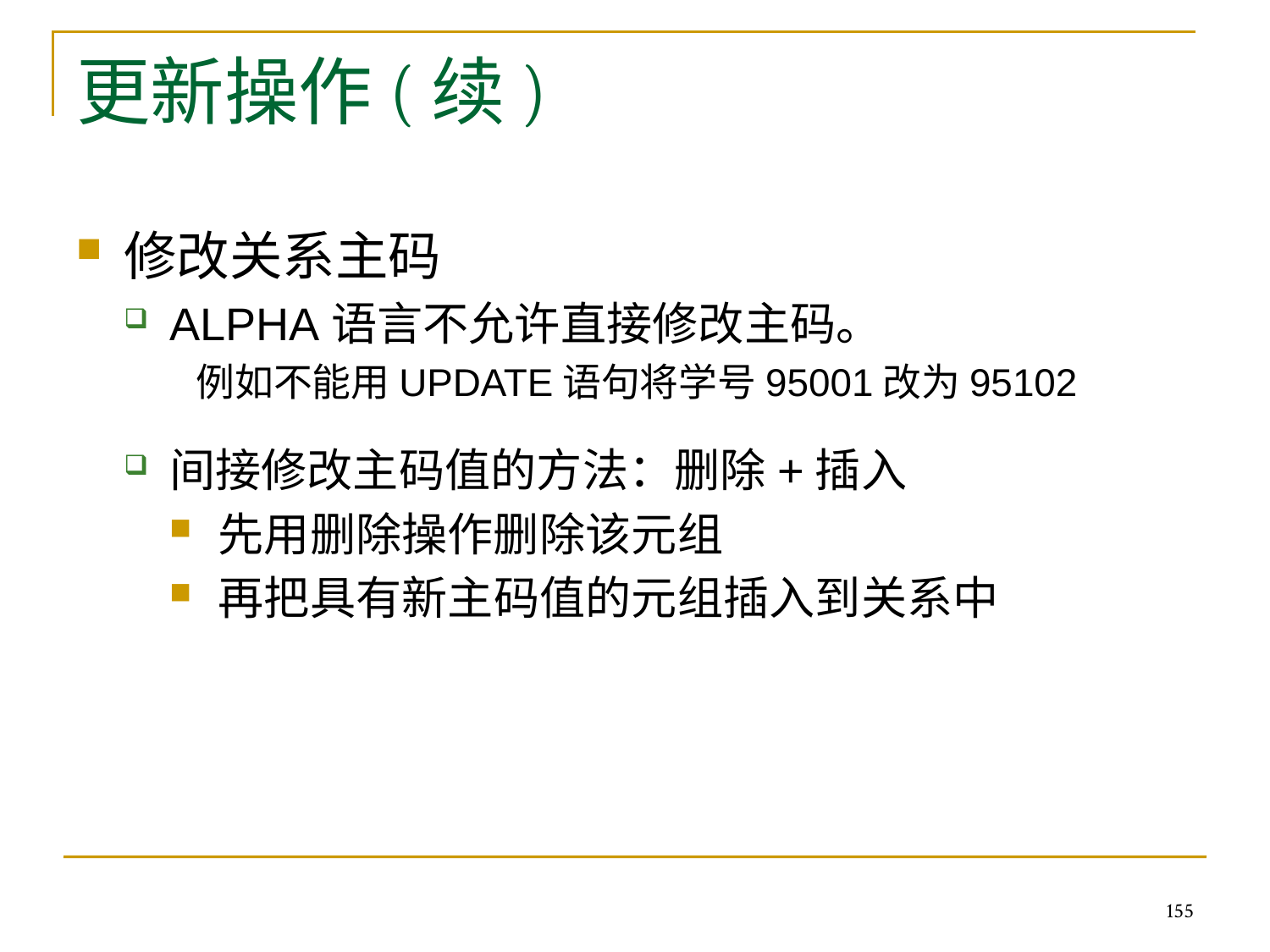

# 更新操作(续)
修改关系主码
ALPHA语言不允许直接修改主码。
  例如不能用UPDATE语句将学号95001改为95102
间接修改主码值的方法：删除+插入
先用删除操作删除该元组
再把具有新主码值的元组插入到关系中

155